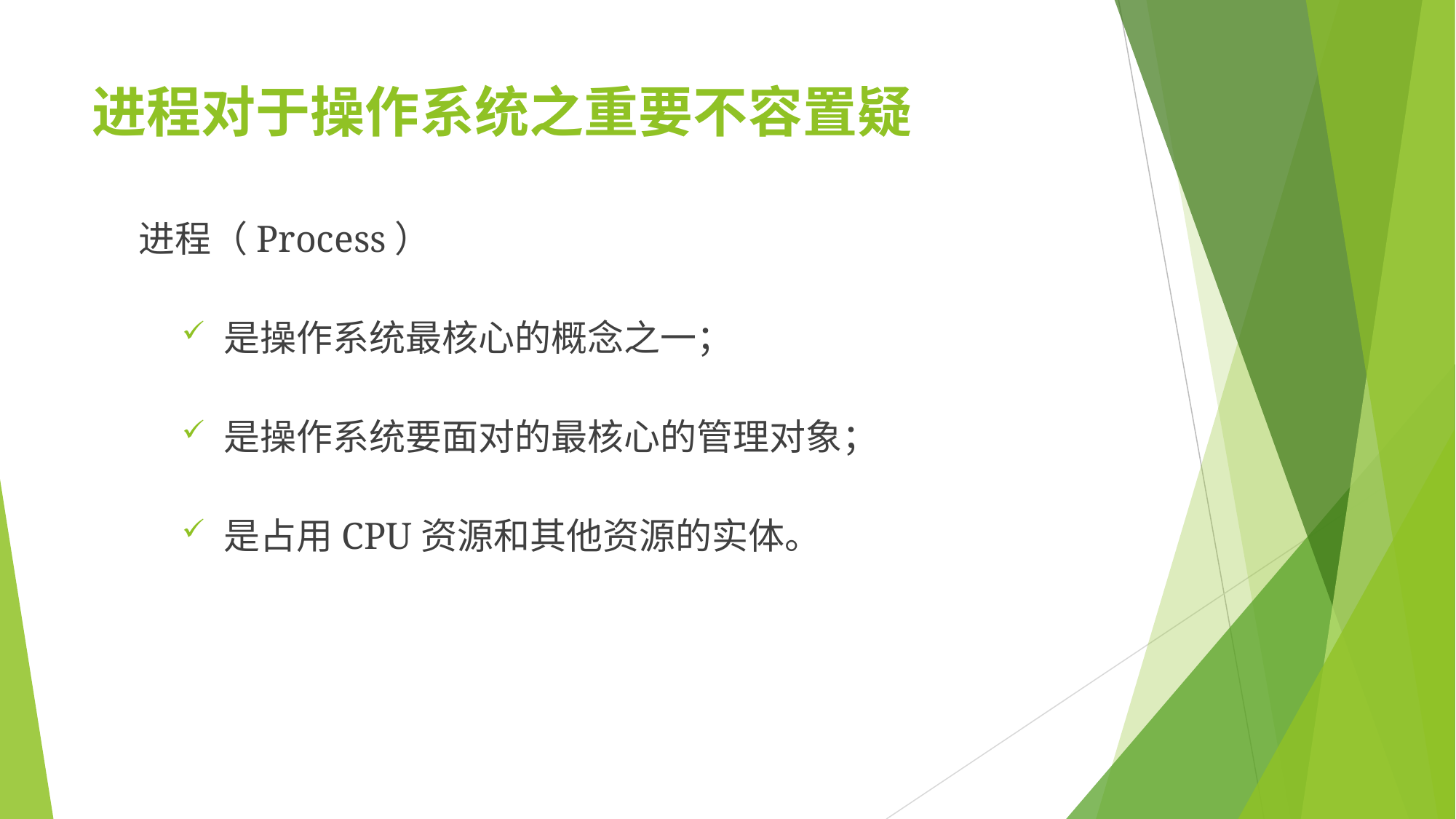

# 进程对于操作系统之重要不容置疑
进程（Process）

是操作系统最核心的概念之一；

是操作系统要面对的最核心的管理对象；

是占用CPU资源和其他资源的实体。